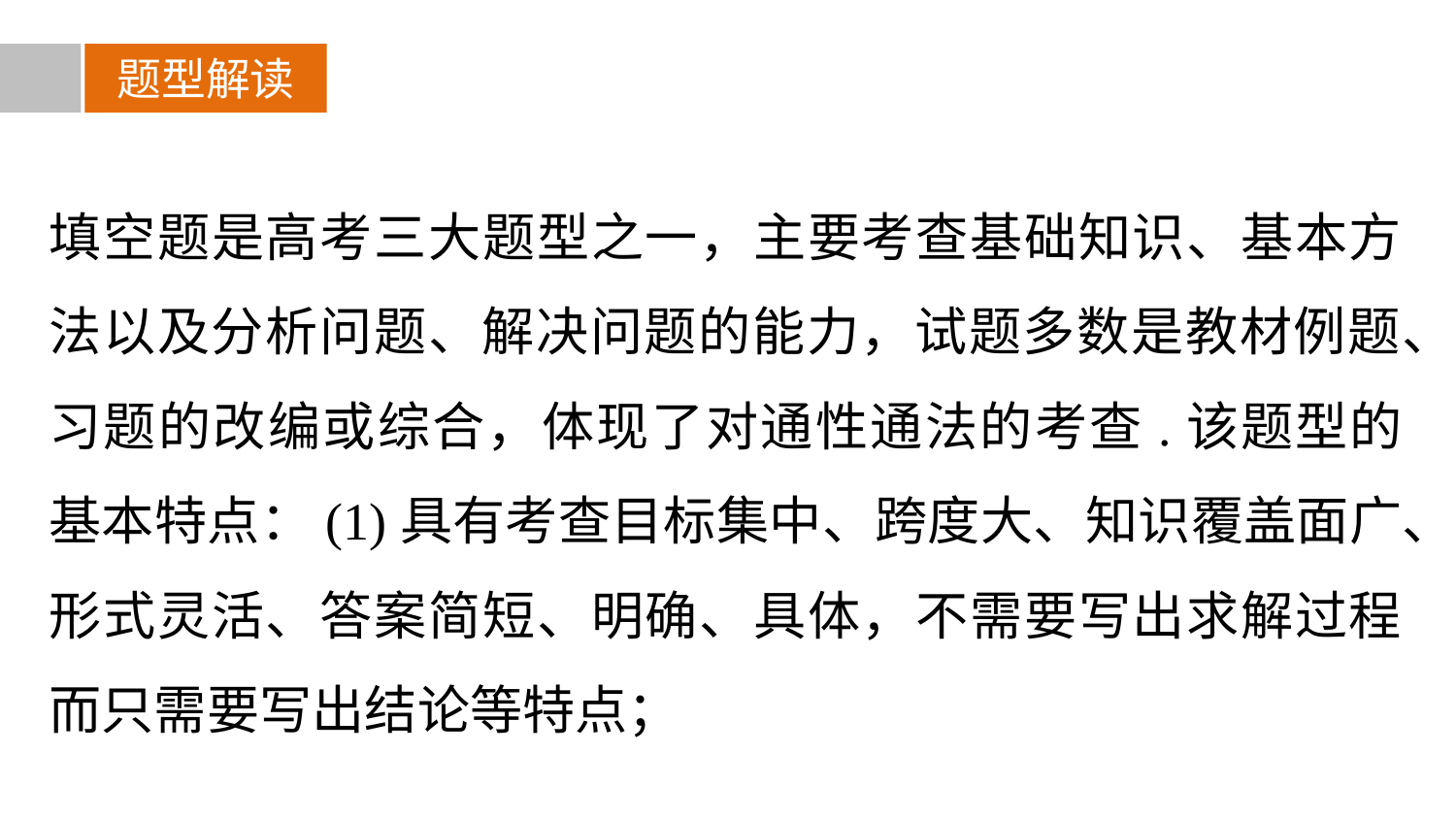

题型解读
填空题是高考三大题型之一，主要考查基础知识、基本方法以及分析问题、解决问题的能力，试题多数是教材例题、习题的改编或综合，体现了对通性通法的考查.该题型的基本特点：(1)具有考查目标集中、跨度大、知识覆盖面广、形式灵活、答案简短、明确、具体，不需要写出求解过程而只需要写出结论等特点；